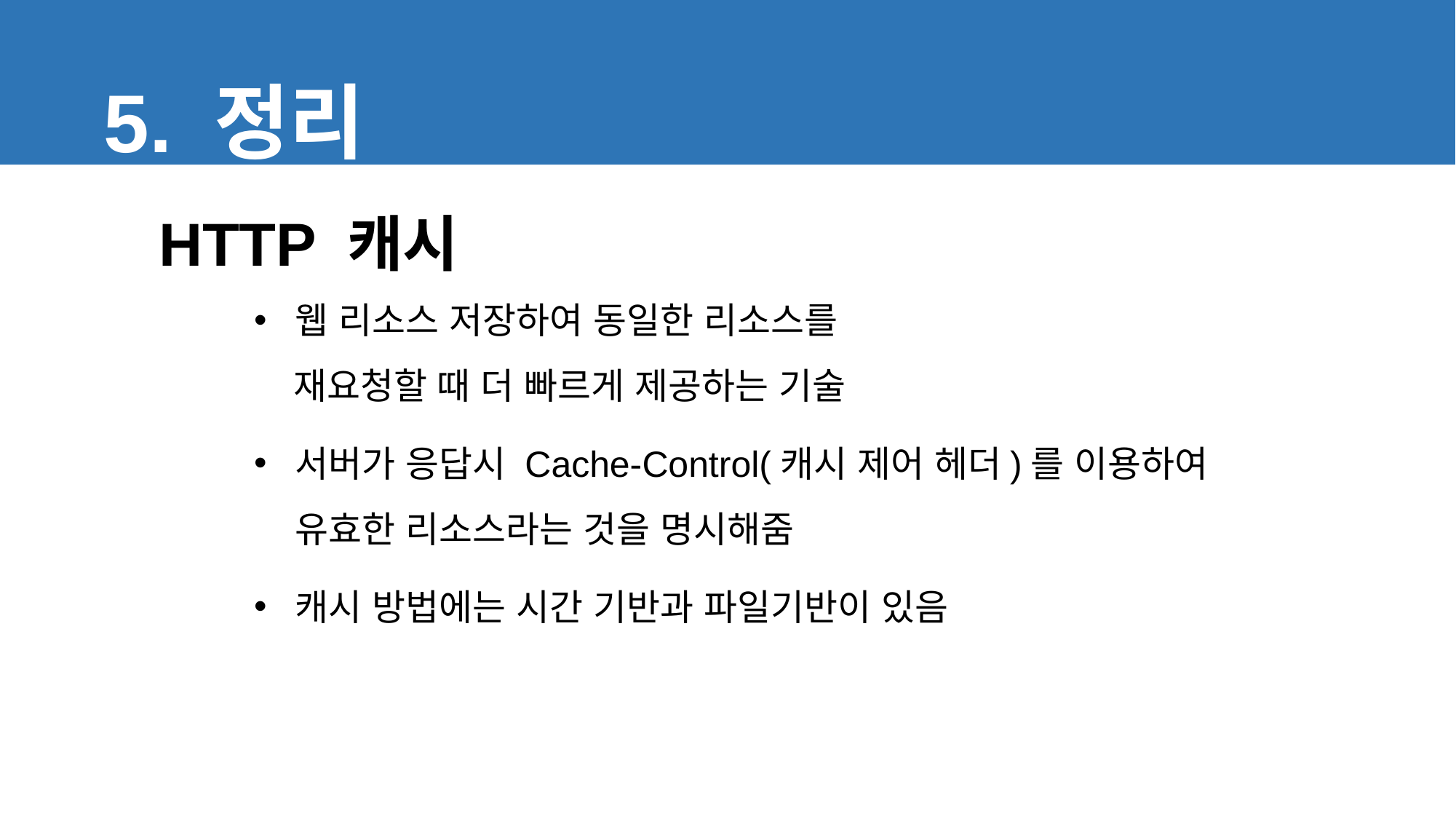

5. 정리
HTTP 캐시
웹 리소스 저장하여 동일한 리소스를
   재요청할 때 더 빠르게 제공하는 기술
서버가 응답시 Cache-Control(캐시 제어 헤더)를 이용하여 유효한 리소스라는 것을 명시해줌
캐시 방법에는 시간 기반과 파일기반이 있음